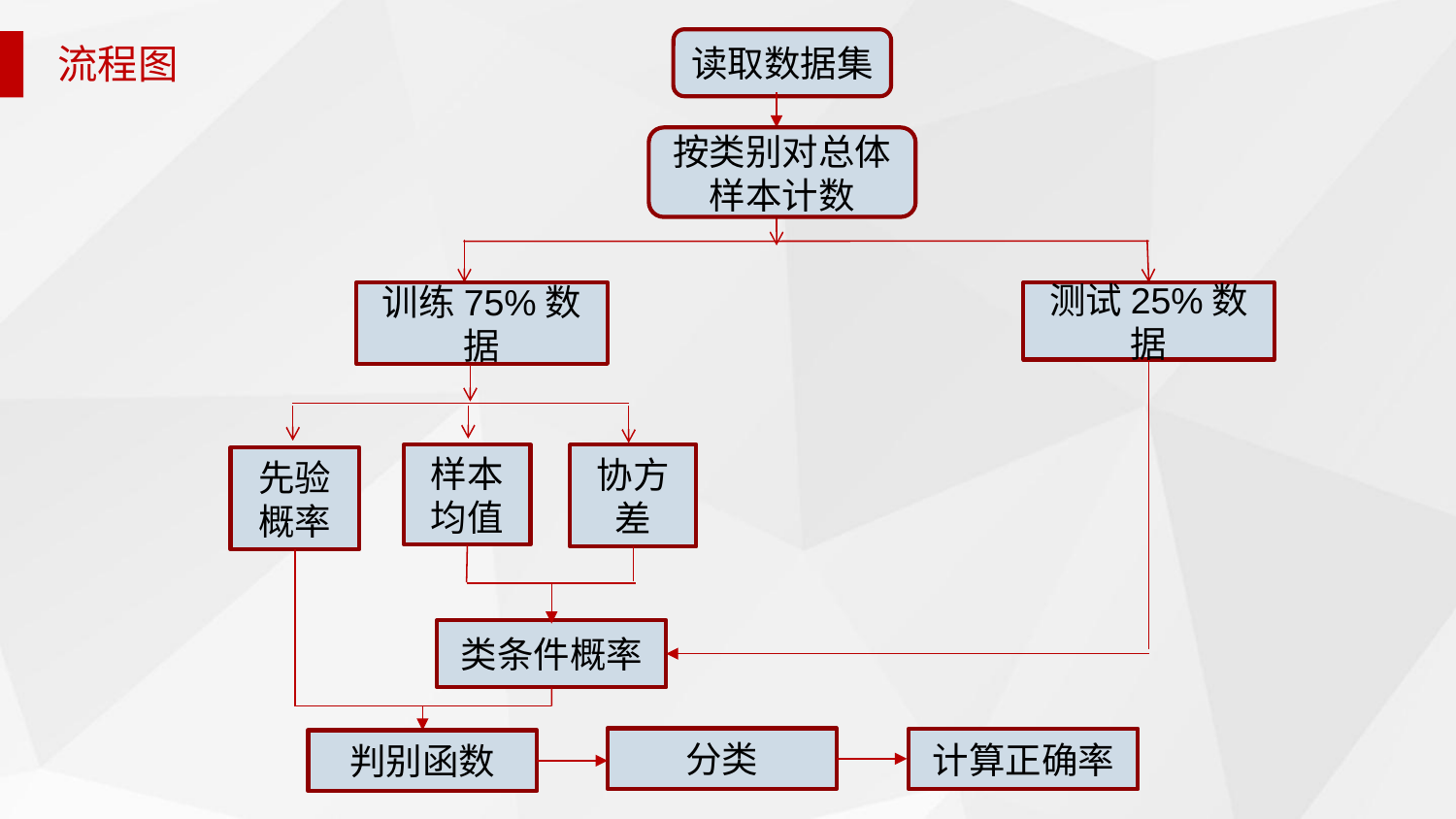

读取数据集

流程图
按类别对总体样本计数
训练75%数据
测试25%数据
样本均值
协方差
先验概率
类条件概率
分类
计算正确率
判别函数